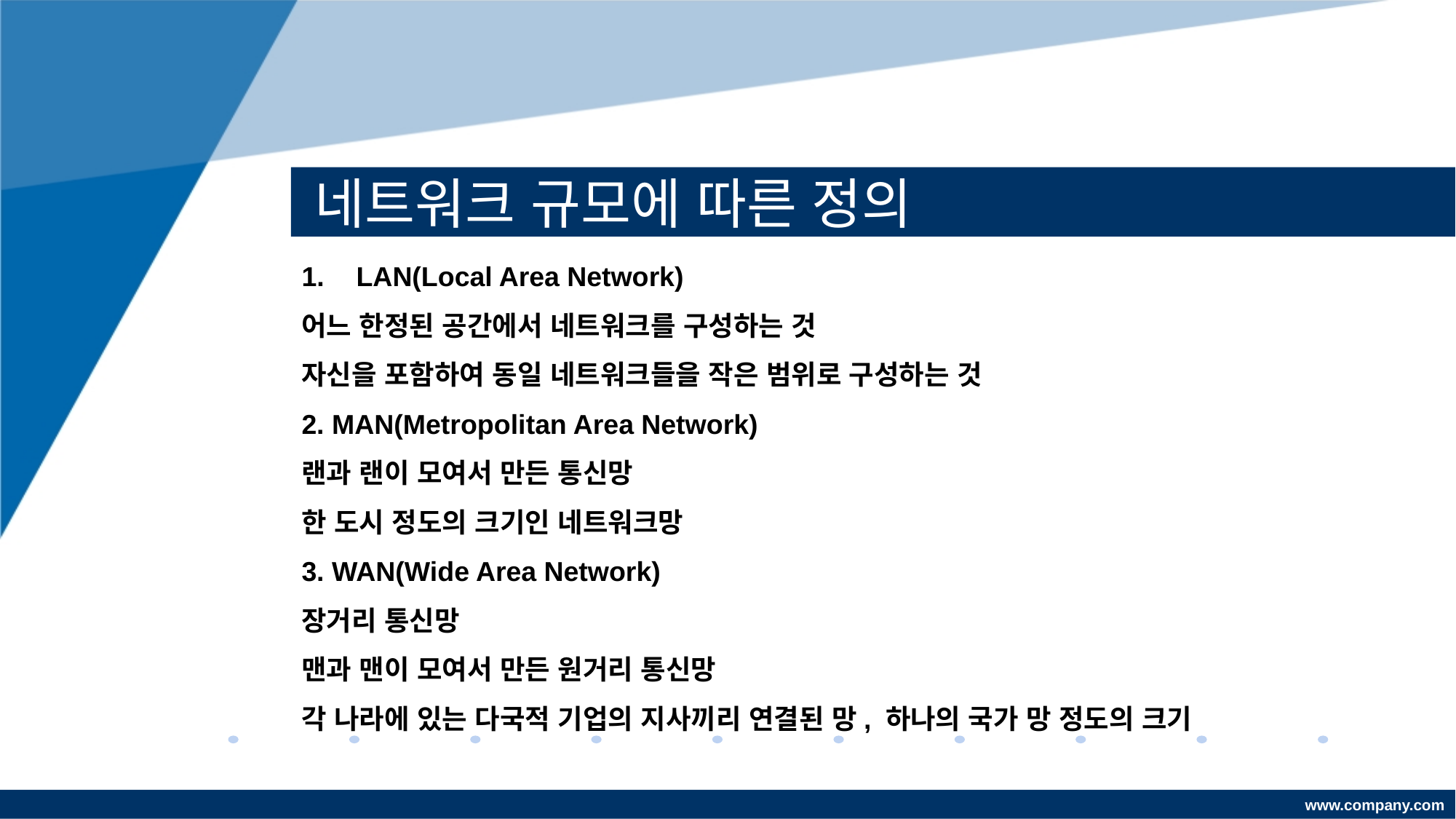

# 네트워크 규모에 따른 정의
LAN(Local Area Network)
어느 한정된 공간에서 네트워크를 구성하는 것
자신을 포함하여 동일 네트워크들을 작은 범위로 구성하는 것
2. MAN(Metropolitan Area Network)
랜과 랜이 모여서 만든 통신망
한 도시 정도의 크기인 네트워크망
3. WAN(Wide Area Network)
장거리 통신망
맨과 맨이 모여서 만든 원거리 통신망
각 나라에 있는 다국적 기업의 지사끼리 연결된 망, 하나의 국가 망 정도의 크기